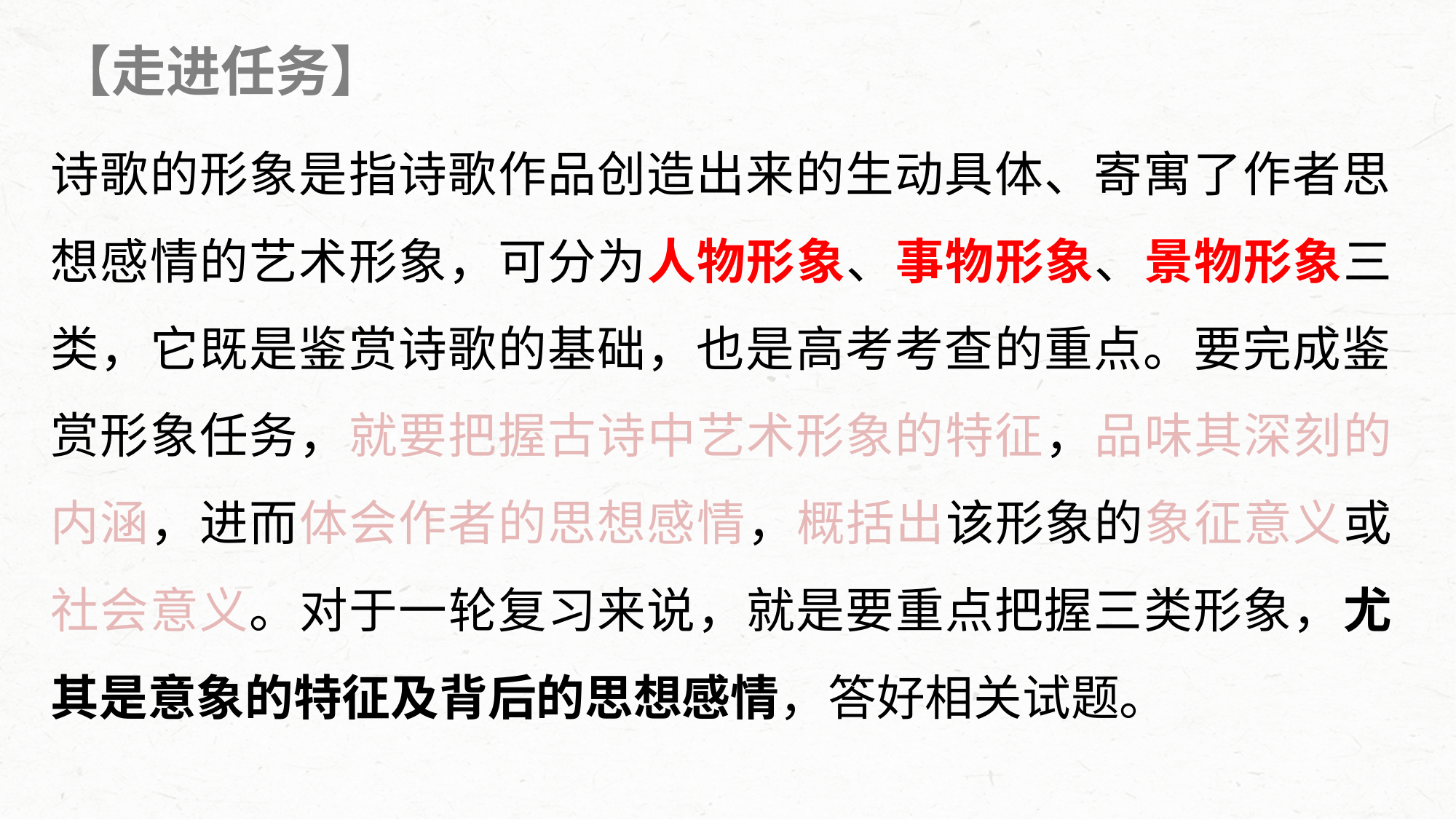

【走进任务】
诗歌的形象是指诗歌作品创造出来的生动具体、寄寓了作者思想感情的艺术形象，可分为人物形象、事物形象、景物形象三类，它既是鉴赏诗歌的基础，也是高考考查的重点。要完成鉴赏形象任务，就要把握古诗中艺术形象的特征，品味其深刻的内涵，进而体会作者的思想感情，概括出该形象的象征意义或社会意义。对于一轮复习来说，就是要重点把握三类形象，尤其是意象的特征及背后的思想感情，答好相关试题。